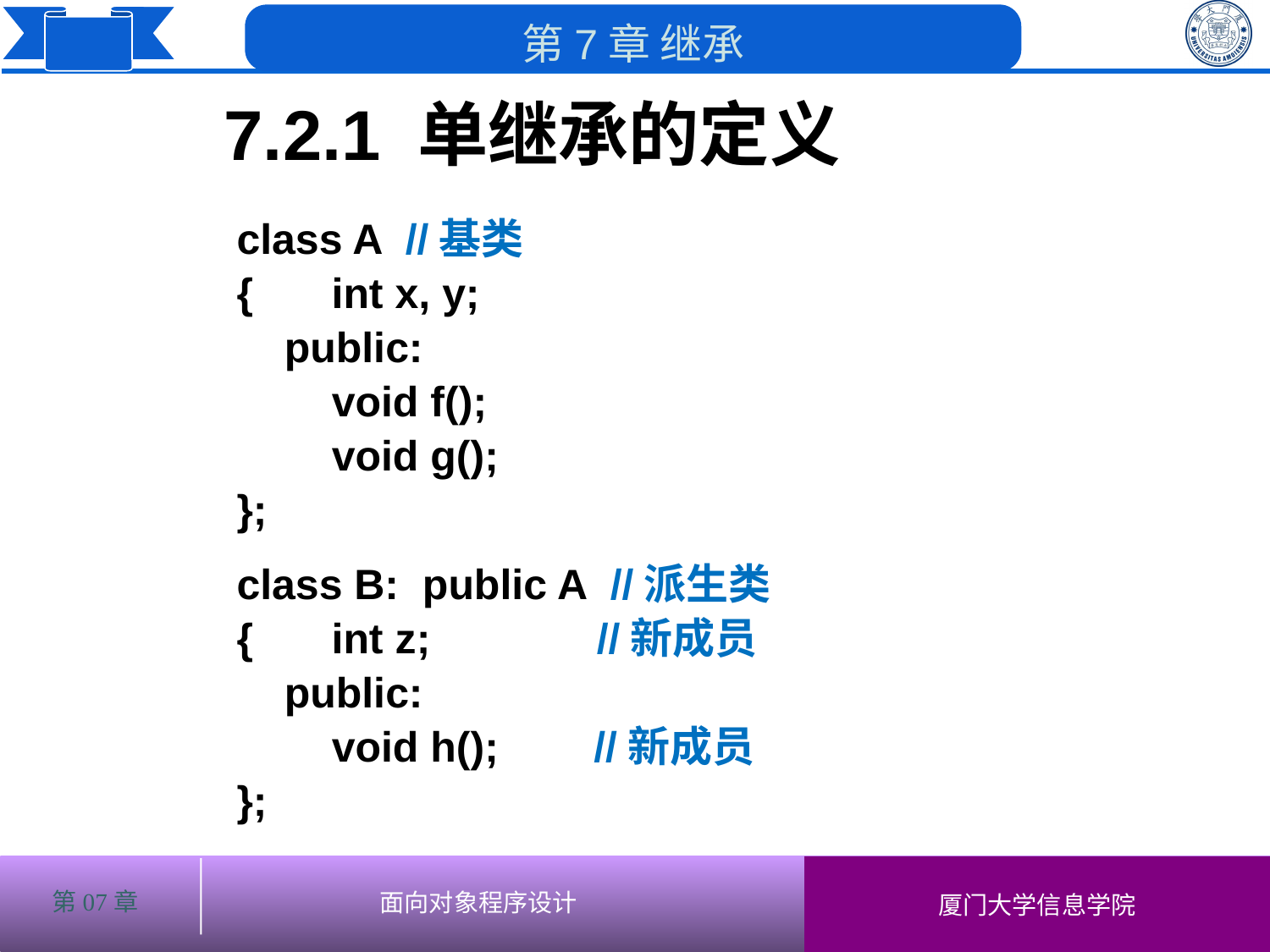

7.2.1 单继承的定义
# class A  //基类
{	    int x, y;
	public:
	    void f();
	    void g();
};
class B:  public A  //派生类
{	    int z;              //新成员
	public:
	    void h();        //新成员
};
6